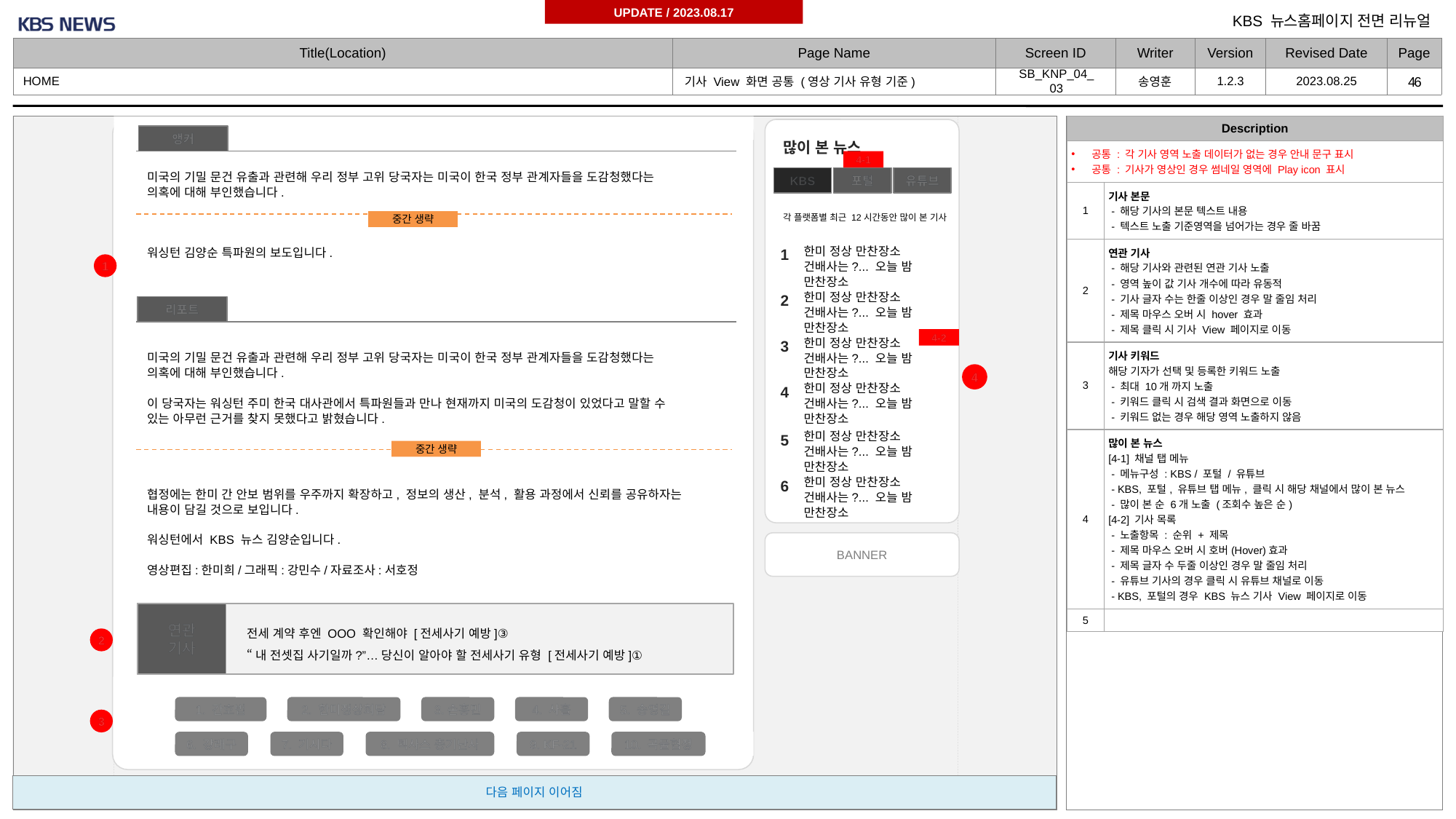

UPDATE / 2023.08.17
HOME
SB_KNP_04_03
# 기사 View 화면 공통 (영상 기사 유형 기준)

| Description |  |
| --- | --- |
| 공통 : 각 기사 영역 노출 데이터가 없는 경우 안내 문구 표시 공통 : 기사가 영상인 경우 썸네일 영역에 Play icon 표시 |  |
| 1 | 기사 본문 - 해당 기사의 본문 텍스트 내용 - 텍스트 노출 기준영역을 넘어가는 경우 줄 바꿈 |
| 2 | 연관 기사 - 해당 기사와 관련된 연관 기사 노출 - 영역 높이 값 기사 개수에 따라 유동적 - 기사 글자 수는 한줄 이상인 경우 말 줄임 처리 - 제목 마우스 오버 시 hover 효과 - 제목 클릭 시 기사 View 페이지로 이동 |
| 3 | 기사 키워드 해당 기자가 선택 및 등록한 키워드 노출 - 최대 10개 까지 노출 - 키워드 클릭 시 검색 결과 화면으로 이동 - 키워드 없는 경우 해당 영역 노출하지 않음 |
| 4 | 많이 본 뉴스 [4-1] 채널 탭 메뉴 - 메뉴구성 : KBS / 포털 / 유튜브 - KBS, 포털, 유튜브 탭 메뉴, 클릭 시 해당 채널에서 많이 본 뉴스 - 많이 본 순 6개 노출 (조회수 높은 순) [4-2] 기사 목록 - 노출항목 : 순위 + 제목 - 제목 마우스 오버 시 호버(Hover)효과 - 제목 글자 수 두줄 이상인 경우 말 줄임 처리 - 유튜브 기사의 경우 클릭 시 유튜브 채널로 이동 - KBS, 포털의 경우 KBS 뉴스 기사 View 페이지로 이동 |
| 5 |  |

앵커
많이 본 뉴스
4-1
미국의 기밀 문건 유출과 관련해 우리 정부 고위 당국자는 미국이 한국 정부 관계자들을 도감청했다는
의혹에 대해 부인했습니다.

워싱턴 김양순 특파원의 보도입니다.
KBS
포털
유튜브
각 플랫폼별 최근 12시간동안 많이 본 기사
중간 생략
한미 정상 만찬장소 건배사는?... 오늘 밤 만찬장소
1
1
한미 정상 만찬장소 건배사는?... 오늘 밤 만찬장소
2
리포트
4-2
한미 정상 만찬장소 건배사는?... 오늘 밤 만찬장소
3
미국의 기밀 문건 유출과 관련해 우리 정부 고위 당국자는 미국이 한국 정부 관계자들을 도감청했다는
의혹에 대해 부인했습니다.

이 당국자는 워싱턴 주미 한국 대사관에서 특파원들과 만나 현재까지 미국의 도감청이 있었다고 말할 수
있는 아무런 근거를 찾지 못했다고 밝혔습니다.

협정에는 한미 간 안보 범위를 우주까지 확장하고, 정보의 생산, 분석, 활용 과정에서 신뢰를 공유하자는
내용이 담길 것으로 보입니다.

워싱턴에서 KBS 뉴스 김양순입니다.

영상편집:한미희/그래픽:강민수/자료조사:서호정
4
한미 정상 만찬장소 건배사는?... 오늘 밤 만찬장소
4
한미 정상 만찬장소 건배사는?... 오늘 밤 만찬장소
5
중간 생략
한미 정상 만찬장소 건배사는?... 오늘 밤 만찬장소
6
BANNER
연관
기사

전세 계약 후엔 OOO 확인해야 [전세사기 예방]③
“내 전셋집 사기일까?”…당신이 알아야 할 전세사기 유형 [전세사기 예방]①
2
1. 간호법
2. 한미정상회담
3.손흥민
4. 사흘
5. 송영길
3

6. 강래구
7. 기시다
8. 텍사스 총기난사
9. KF-21
10. 곡물협정